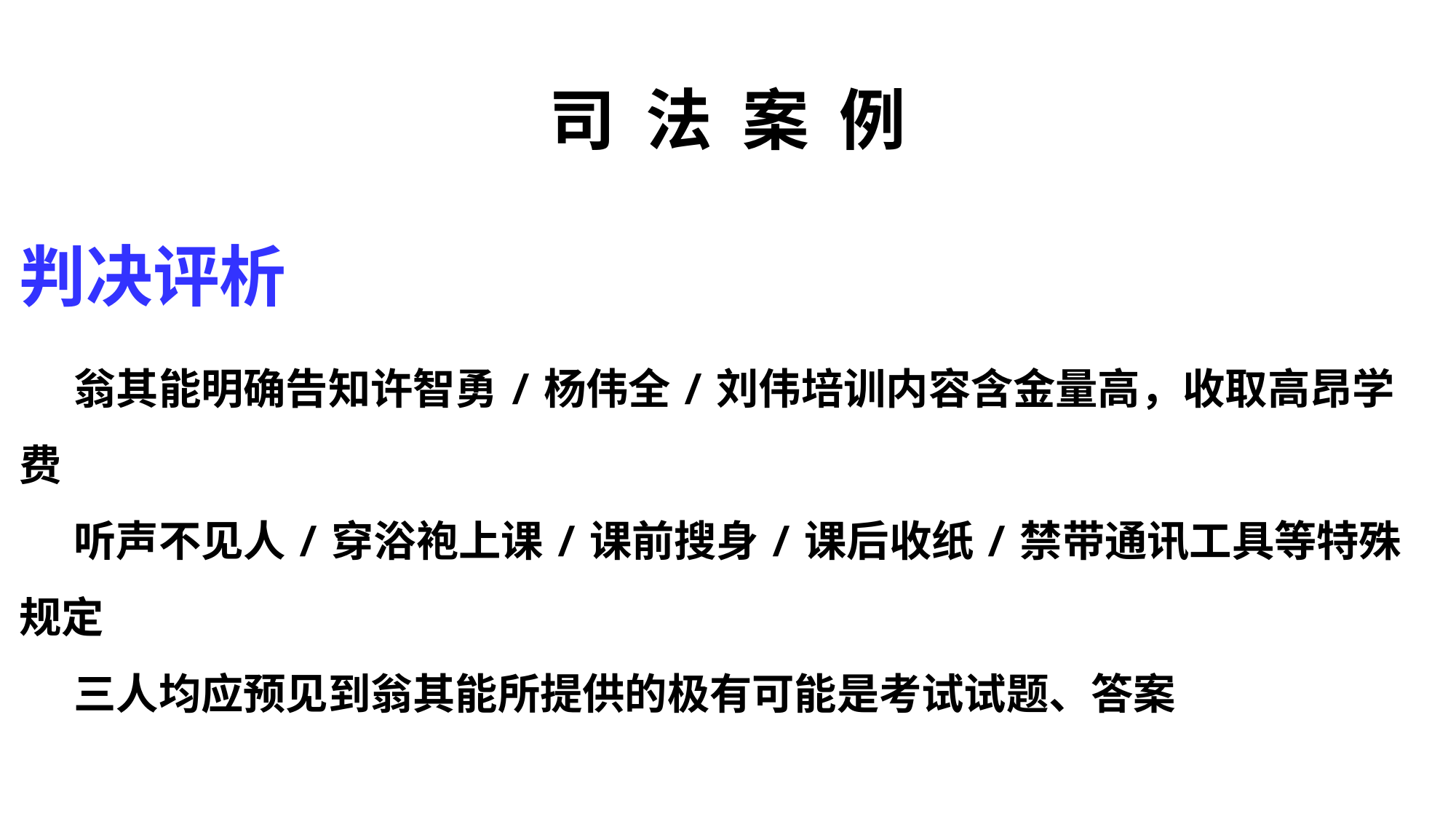

# 司  法  案  例
判决评析

翁其能明确告知许智勇/杨伟全/刘伟培训内容含金量高，收取高昂学费
听声不见人/穿浴袍上课/课前搜身/课后收纸/禁带通讯工具等特殊规定
三人均应预见到翁其能所提供的极有可能是考试试题、答案